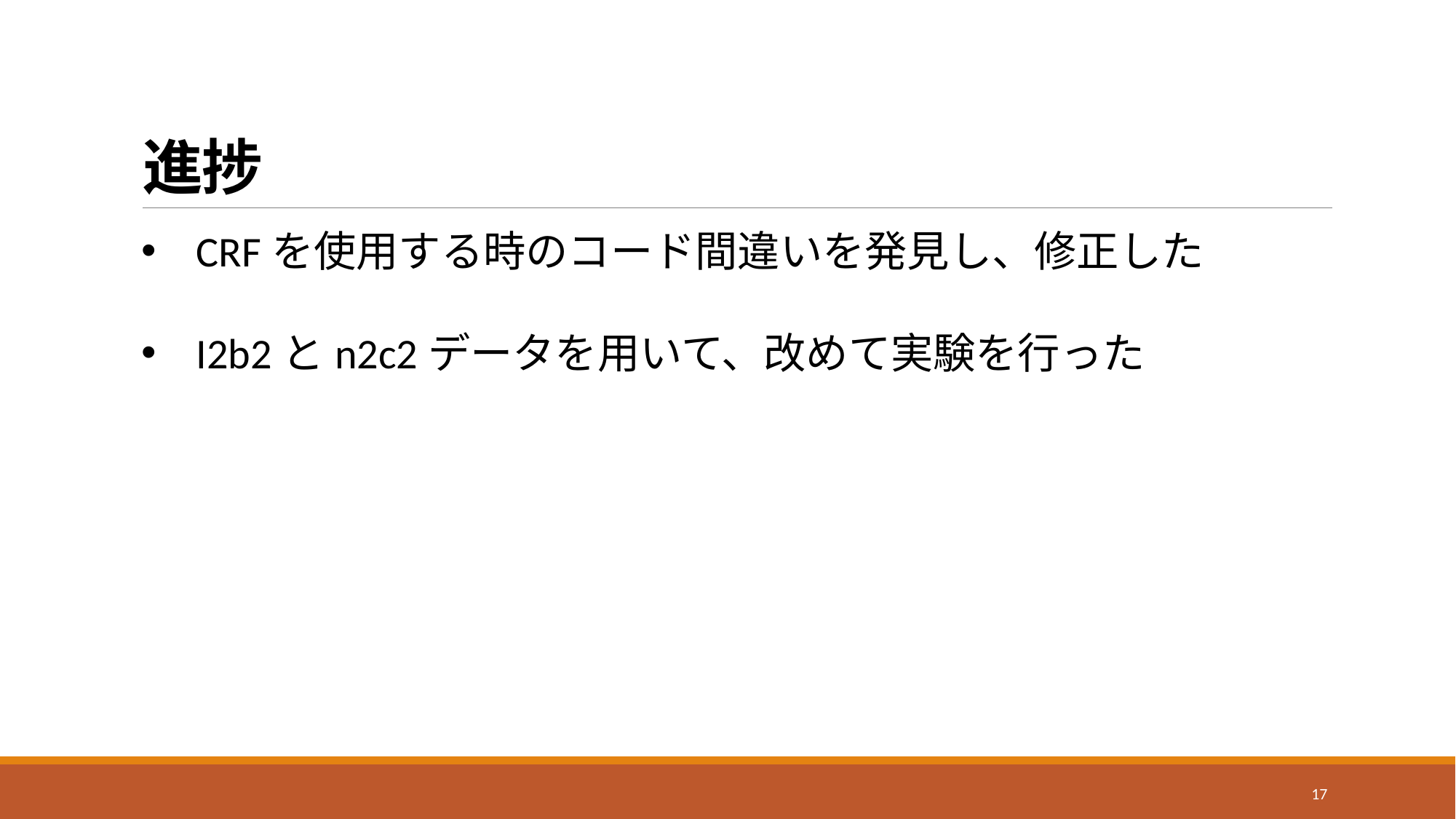

# 進捗
CRFを使用する時のコード間違いを発見し、修正した

I2b2とn2c2データを用いて、改めて実験を行った
17